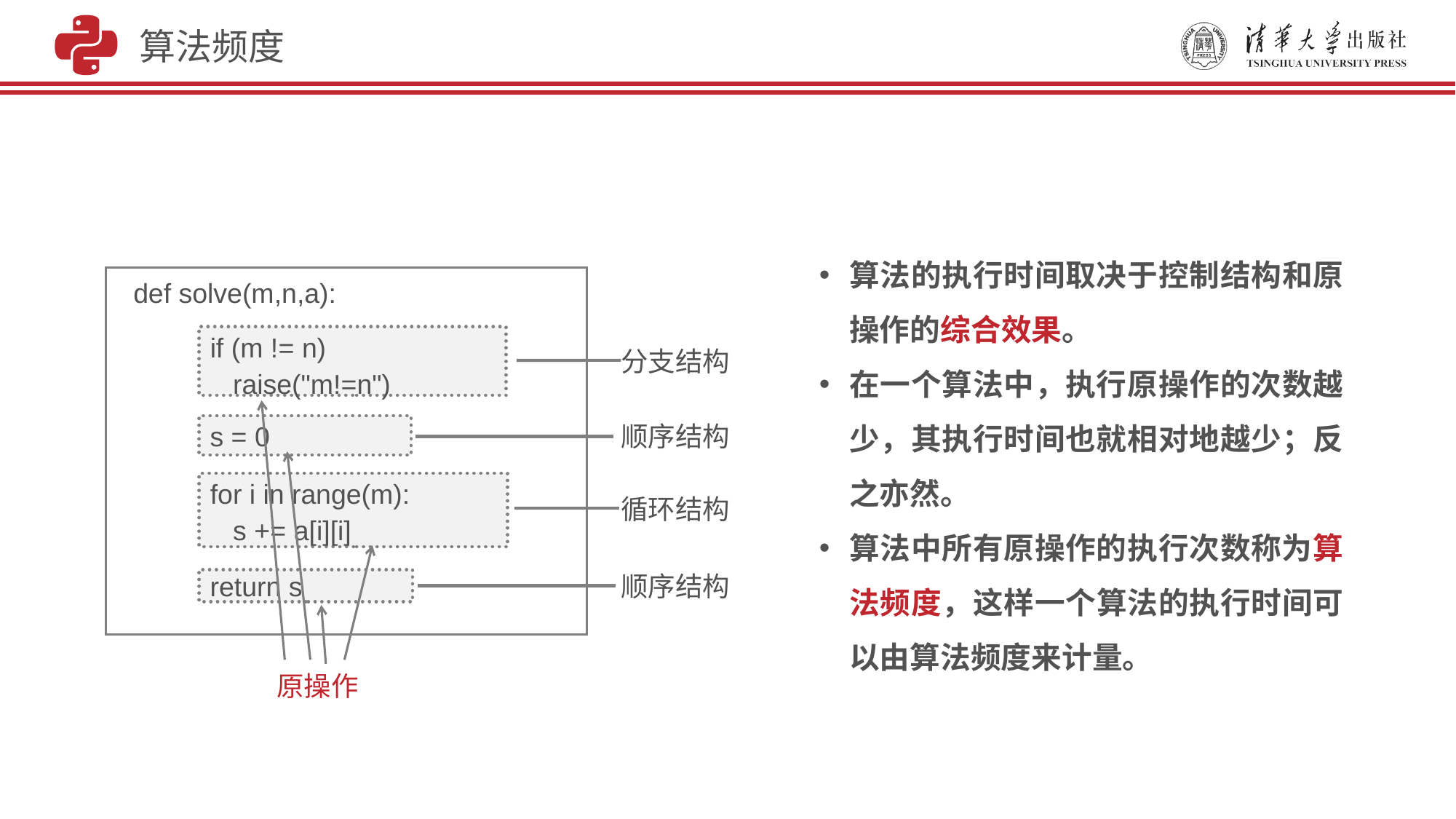

算法频度
算法的执行时间取决于控制结构和原操作的综合效果。
在一个算法中，执行原操作的次数越少，其执行时间也就相对地越少；反之亦然。
算法中所有原操作的执行次数称为算法频度，这样一个算法的执行时间可以由算法频度来计量。

def solve(m,n,a):
if (m != n)
   raise("m!=n")
分支结构
顺序结构
循环结构
顺序结构
原操作
s = 0
for i in range(m):
   s += a[i][i]
return s